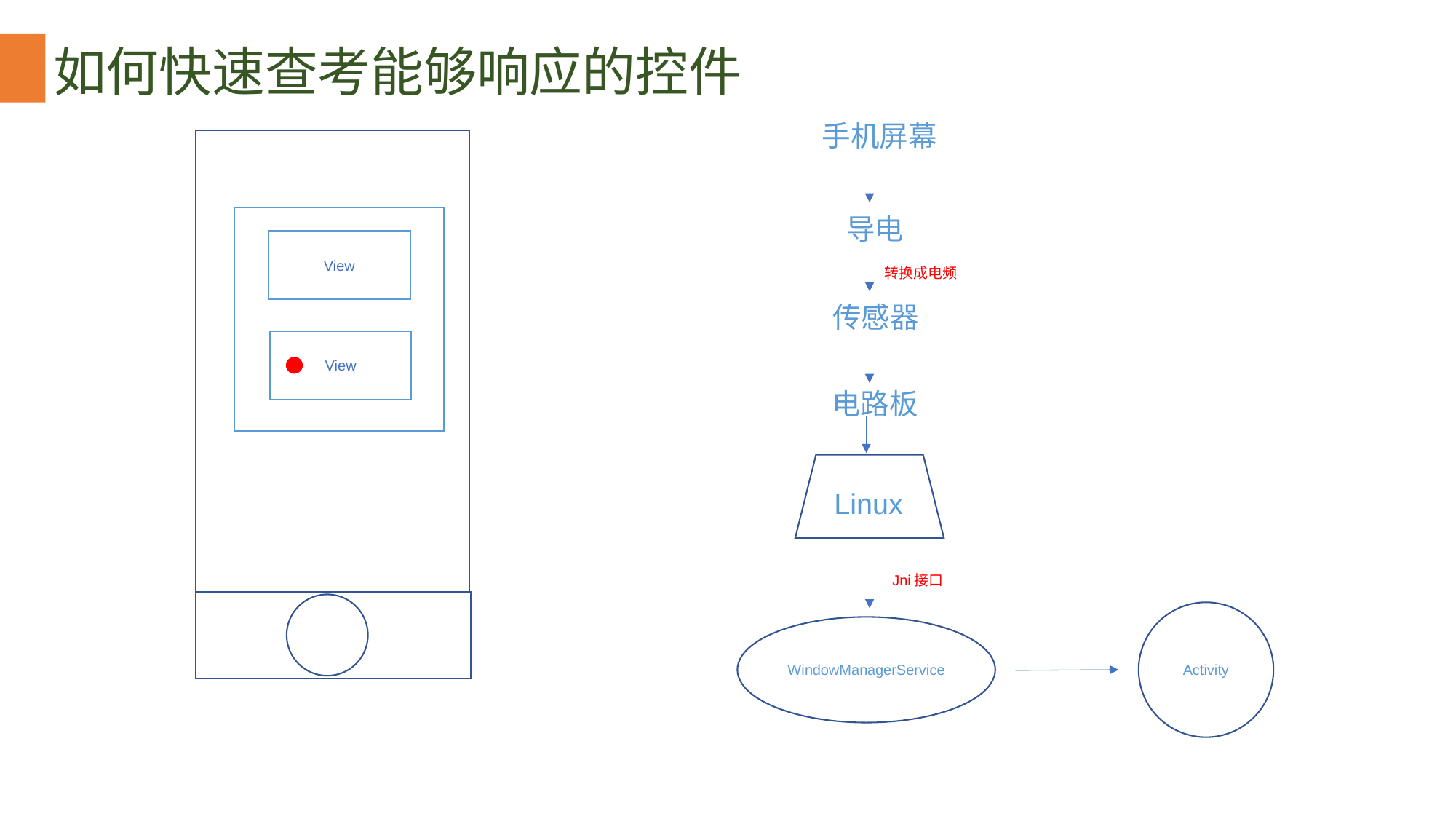

如何快速查考能够响应的控件
手机屏幕

导电

View
转换成电频
传感器
View

电路板

Linux
Jni接口

Activity
WindowManagerService